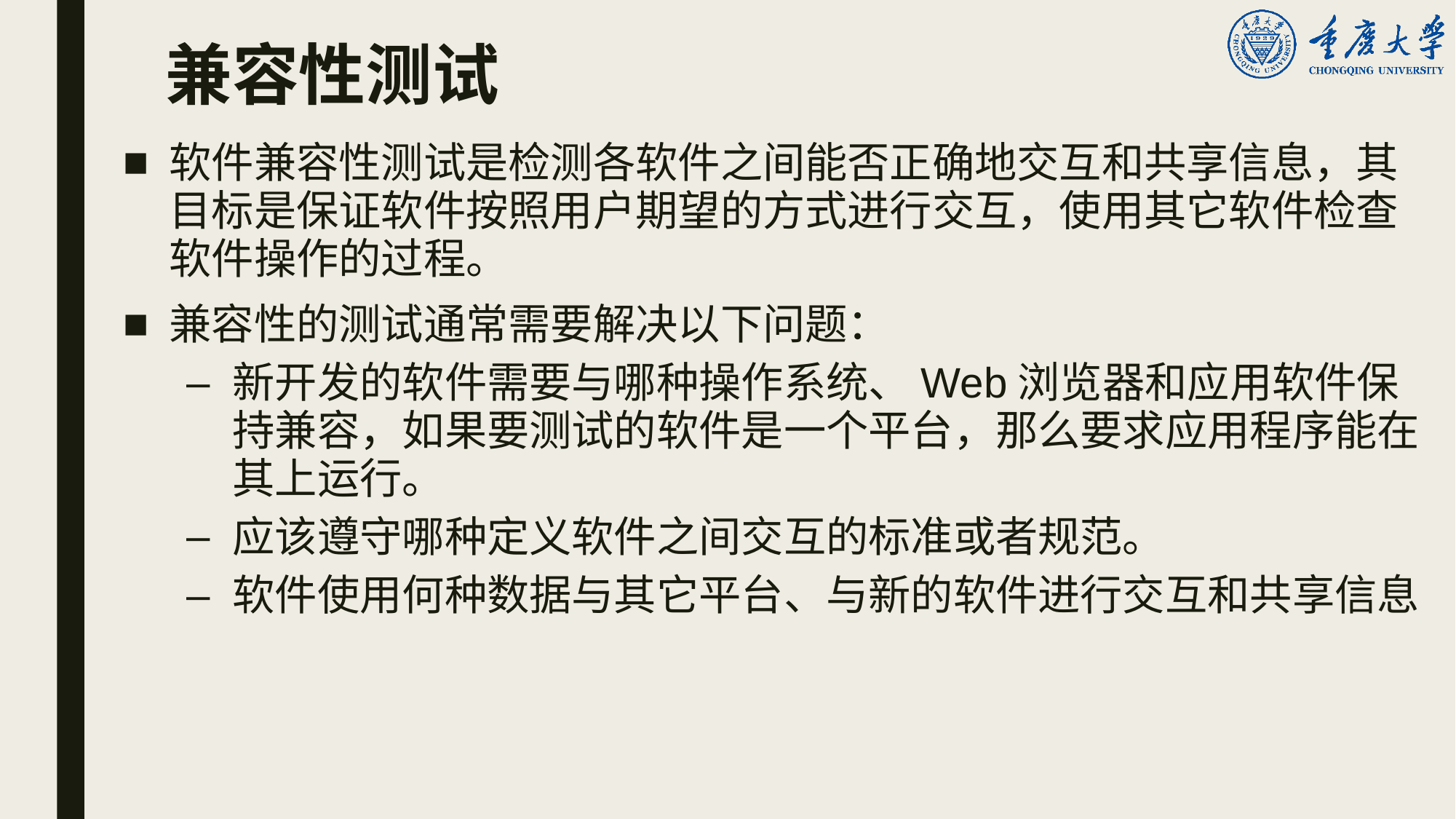

# 兼容性测试
软件兼容性测试是检测各软件之间能否正确地交互和共享信息，其目标是保证软件按照用户期望的方式进行交互，使用其它软件检查软件操作的过程。
兼容性的测试通常需要解决以下问题：
新开发的软件需要与哪种操作系统、Web浏览器和应用软件保持兼容，如果要测试的软件是一个平台，那么要求应用程序能在其上运行。
应该遵守哪种定义软件之间交互的标准或者规范。
软件使用何种数据与其它平台、与新的软件进行交互和共享信息